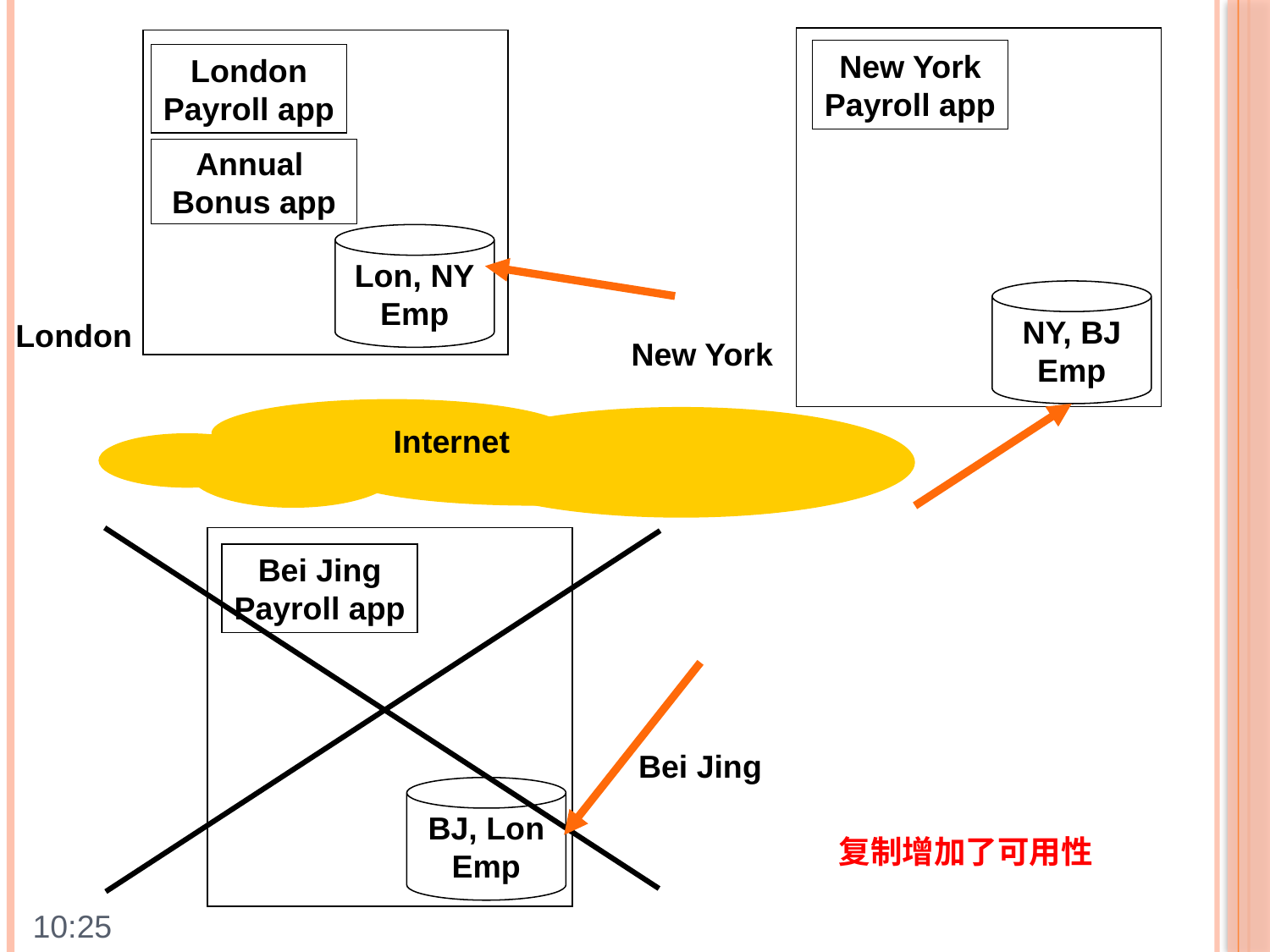

New York
Payroll app
London
Payroll app
Annual
Bonus app
Lon, NY
Emp
NY, BJ
Emp
London
New York

Internet

Bei Jing
Payroll app
Bei Jing
BJ, Lon
Emp
复制增加了可用性
10:25